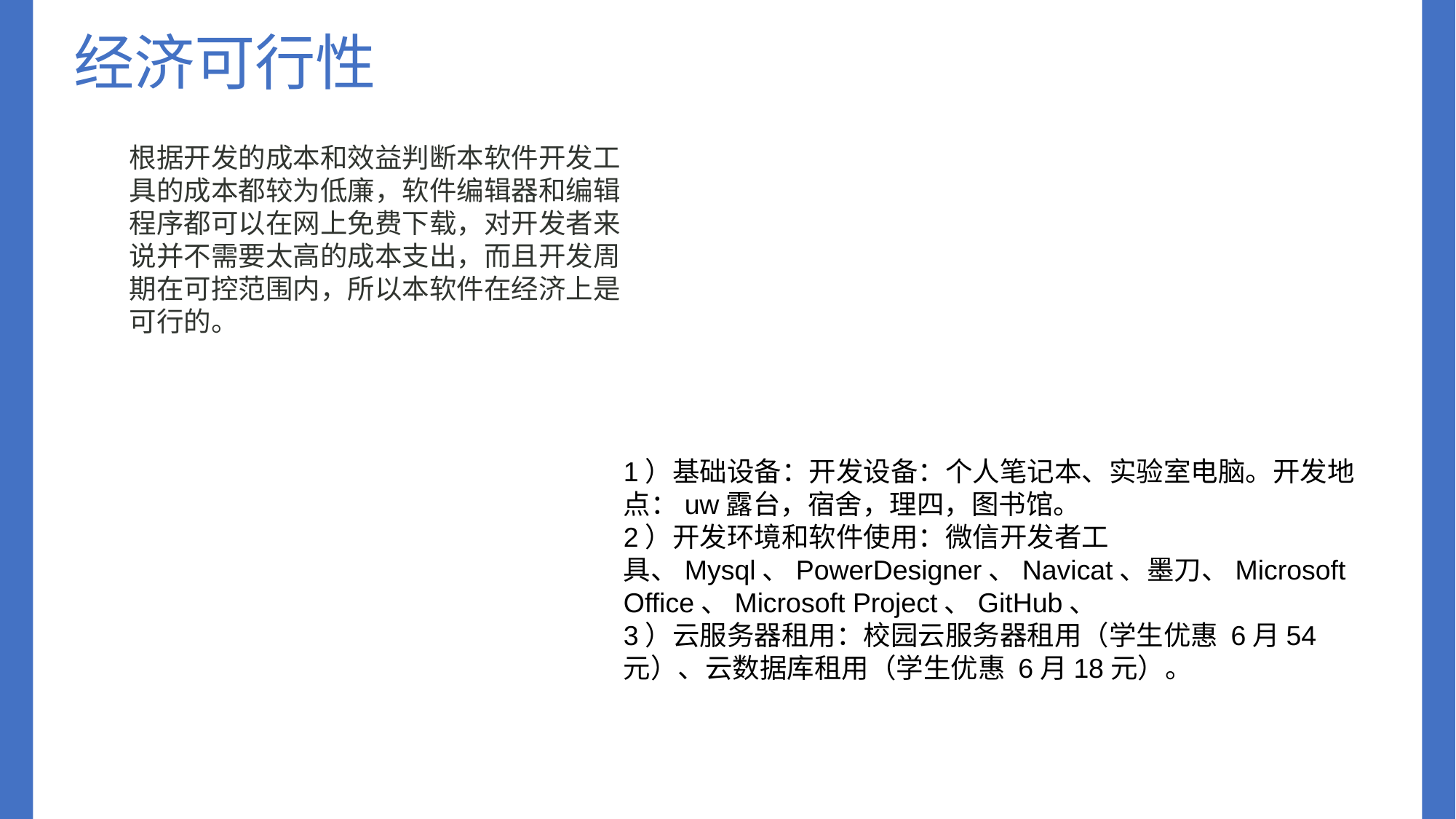

经济可行性
根据开发的成本和效益判断本软件开发工具的成本都较为低廉，软件编辑器和编辑程序都可以在网上免费下载，对开发者来说并不需要太高的成本支出，而且开发周期在可控范围内，所以本软件在经济上是可行的。
1）基础设备：开发设备：个人笔记本、实验室电脑。开发地点：uw露台，宿舍，理四，图书馆。
2）开发环境和软件使用：微信开发者工具、Mysql、PowerDesigner、Navicat、墨刀、Microsoft Office、Microsoft Project、GitHub、
3）云服务器租用：校园云服务器租用（学生优惠 6月54元）、云数据库租用（学生优惠 6月18元）。